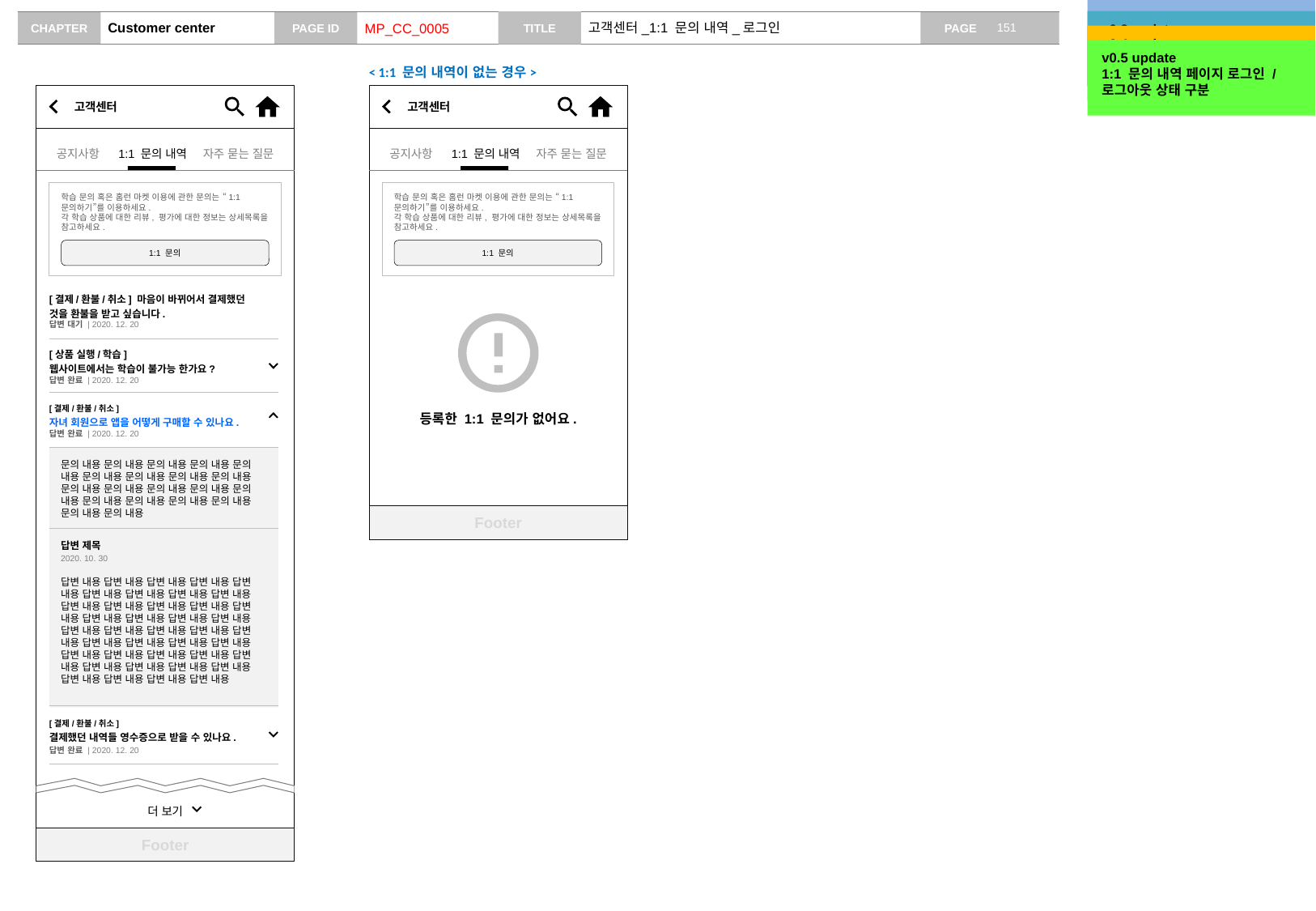

v0.2 update
화면 구성 수정
v0.3 update
더 보기 선택 시 불러오기로 변경
# Customer center
MP_CC_0005
고객센터_1:1 문의 내역_로그인
v0.4 update
no data case 추가
v0.5 update
1:1 문의 내역 페이지 로그인 / 로그아웃 상태 구분
< 1:1 문의 내역이 없는 경우>

고객센터

고객센터

공지사항     1:1 문의 내역     자주 묻는 질문
공지사항     1:1 문의 내역     자주 묻는 질문

학습 문의 혹은 홈런 마켓 이용에 관한 문의는 “1:1문의하기”를 이용하세요.
각 학습 상품에 대한 리뷰, 평가에 대한 정보는 상세목록을 참고하세요.
1:1 문의
학습 문의 혹은 홈런 마켓 이용에 관한 문의는 “1:1문의하기”를 이용하세요.
각 학습 상품에 대한 리뷰, 평가에 대한 정보는 상세목록을 참고하세요.
1:1 문의
[결제/환불/취소] 마음이 바뀌어서 결제했던 것을 환불을 받고 싶습니다.
답변 대기 | 2020. 12. 20
[상품 실행/학습]
웹사이트에서는 학습이 불가능 한가요?
답변 완료 | 2020. 12. 20

[결제/환불/취소]
자녀 회원으로 앱을 어떻게 구매할 수 있나요.
답변 완료 | 2020. 12. 20

문의 내용 문의 내용 문의 내용 문의 내용 문의 내용 문의 내용 문의 내용 문의 내용 문의 내용 문의 내용 문의 내용 문의 내용 문의 내용 문의 내용 문의 내용 문의 내용 문의 내용 문의 내용 문의 내용 문의 내용
답변 제목
2020. 10. 30

답변 내용 답변 내용 답변 내용 답변 내용 답변 내용 답변 내용 답변 내용 답변 내용 답변 내용 답변 내용 답변 내용 답변 내용 답변 내용 답변 내용 답변 내용 답변 내용 답변 내용 답변 내용 답변 내용 답변 내용 답변 내용 답변 내용 답변 내용 답변 내용 답변 내용 답변 내용 답변 내용 답변 내용 답변 내용 답변 내용 답변 내용 답변 내용 답변 내용 답변 내용 답변 내용 답변 내용 답변 내용 답변 내용 답변 내용 답변 내용
[결제/환불/취소]
결제했던 내역들 영수증으로 받을 수 있나요.
답변 완료 | 2020. 12. 20

등록한 1:1 문의가 없어요.
Footer

더 보기

Footer